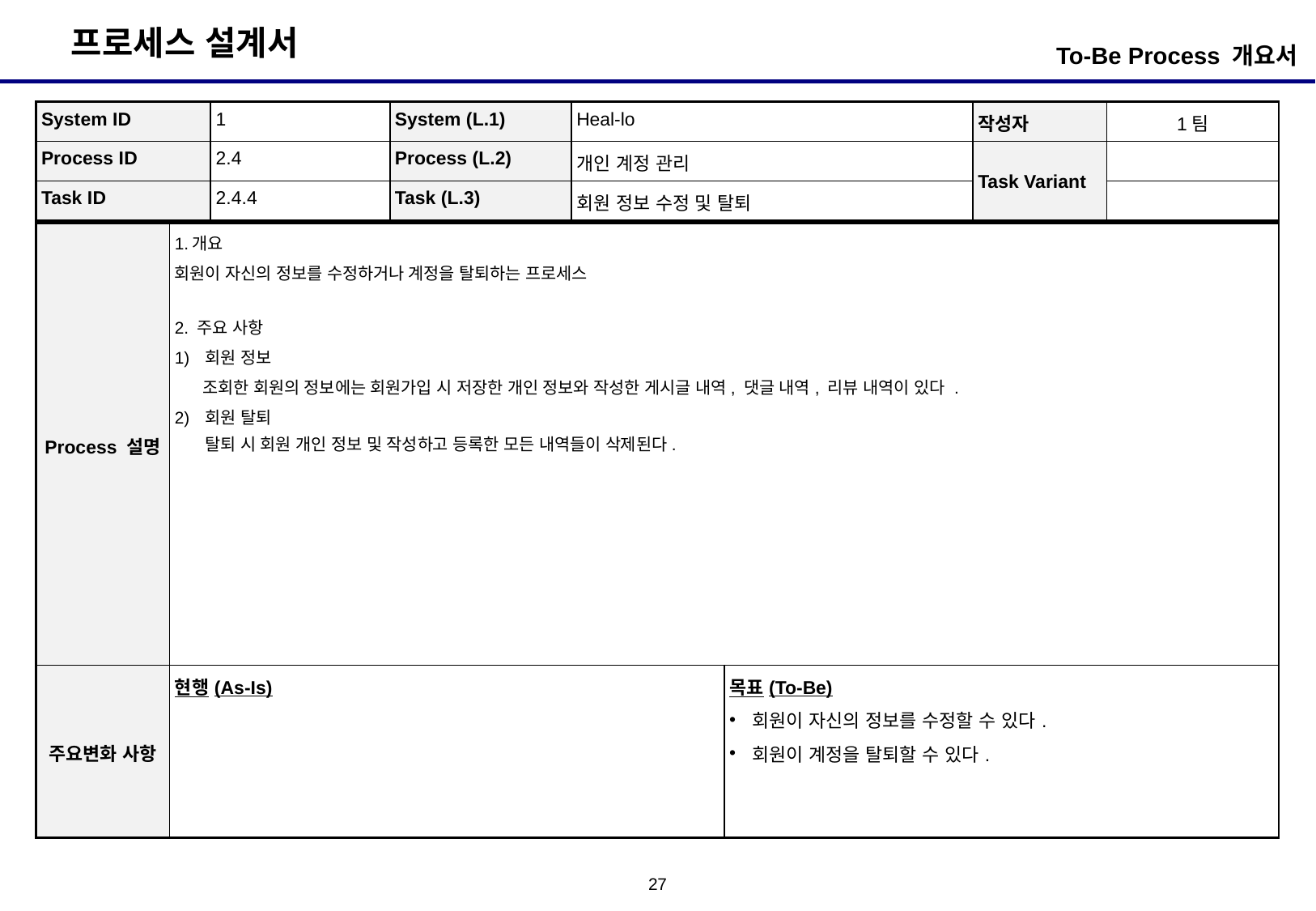

To-Be Process 개요서
| System ID | 1 | System (L.1) | Heal-lo | 작성자 | 1팀 |
| --- | --- | --- | --- | --- | --- |
| Process ID | 2.4 | Process (L.2) | 개인 계정 관리 | Task Variant |  |
| Task ID | 2.4.4 | Task (L.3) | 회원 정보 수정 및 탈퇴 |  |  |
| Process 설명 | 1.개요 회원이 자신의 정보를 수정하거나 계정을 탈퇴하는 프로세스 2. 주요 사항 회원 정보 조회한 회원의 정보에는 회원가입 시 저장한 개인 정보와 작성한 게시글 내역, 댓글 내역, 리뷰 내역이 있다 . 회원 탈퇴 탈퇴 시 회원 개인 정보 및 작성하고 등록한 모든 내역들이 삭제된다. |  |
| --- | --- | --- |
| 주요변화 사항 | 현행(As-Is) | 목표(To-Be) 회원이 자신의 정보를 수정할 수 있다. 회원이 계정을 탈퇴할 수 있다. |